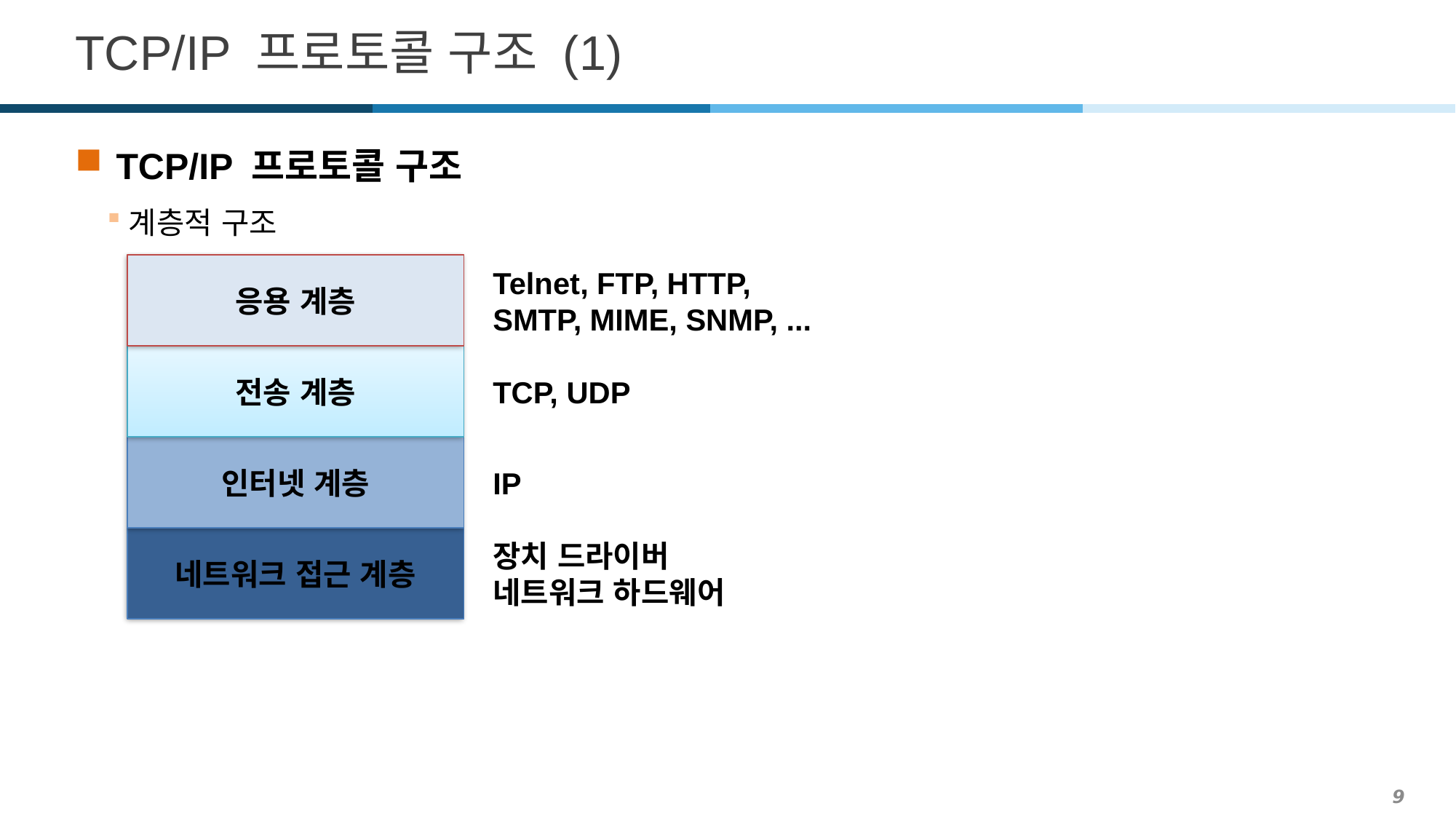

# TCP/IP 프로토콜 구조 (1)
TCP/IP 프로토콜 구조
계층적 구조
응용 계층
Telnet, FTP, HTTP,
SMTP, MIME, SNMP, ...
전송 계층
TCP, UDP
인터넷 계층
IP
네트워크 접근 계층
장치 드라이버
네트워크 하드웨어